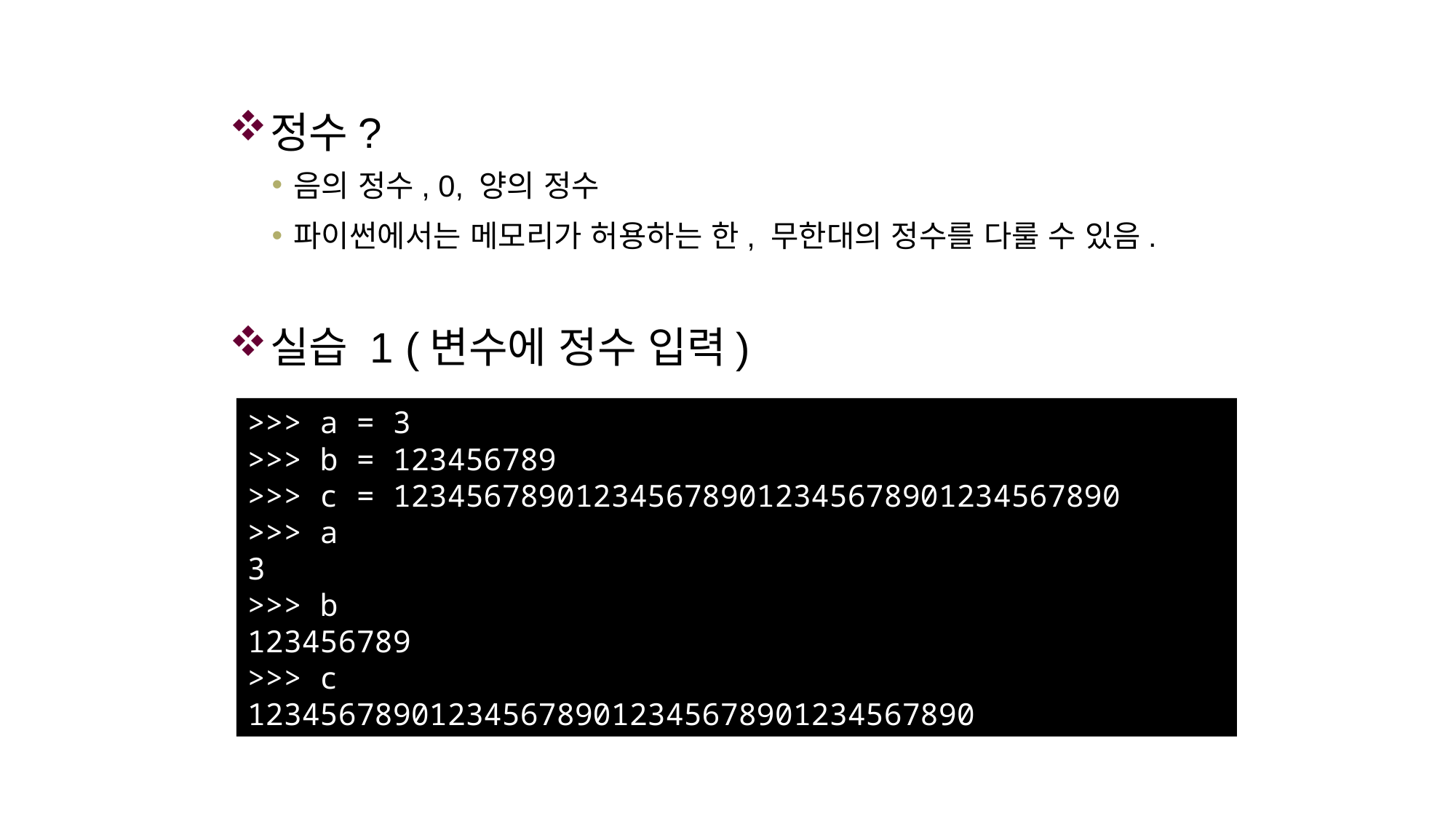

정수?
음의 정수, 0, 양의 정수
파이썬에서는 메모리가 허용하는 한, 무한대의 정수를 다룰 수 있음.

실습 1 (변수에 정수 입력)
>>> a = 3
>>> b = 123456789
>>> c = 1234567890123456789012345678901234567890
>>> a
3
>>> b
123456789
>>> c
1234567890123456789012345678901234567890